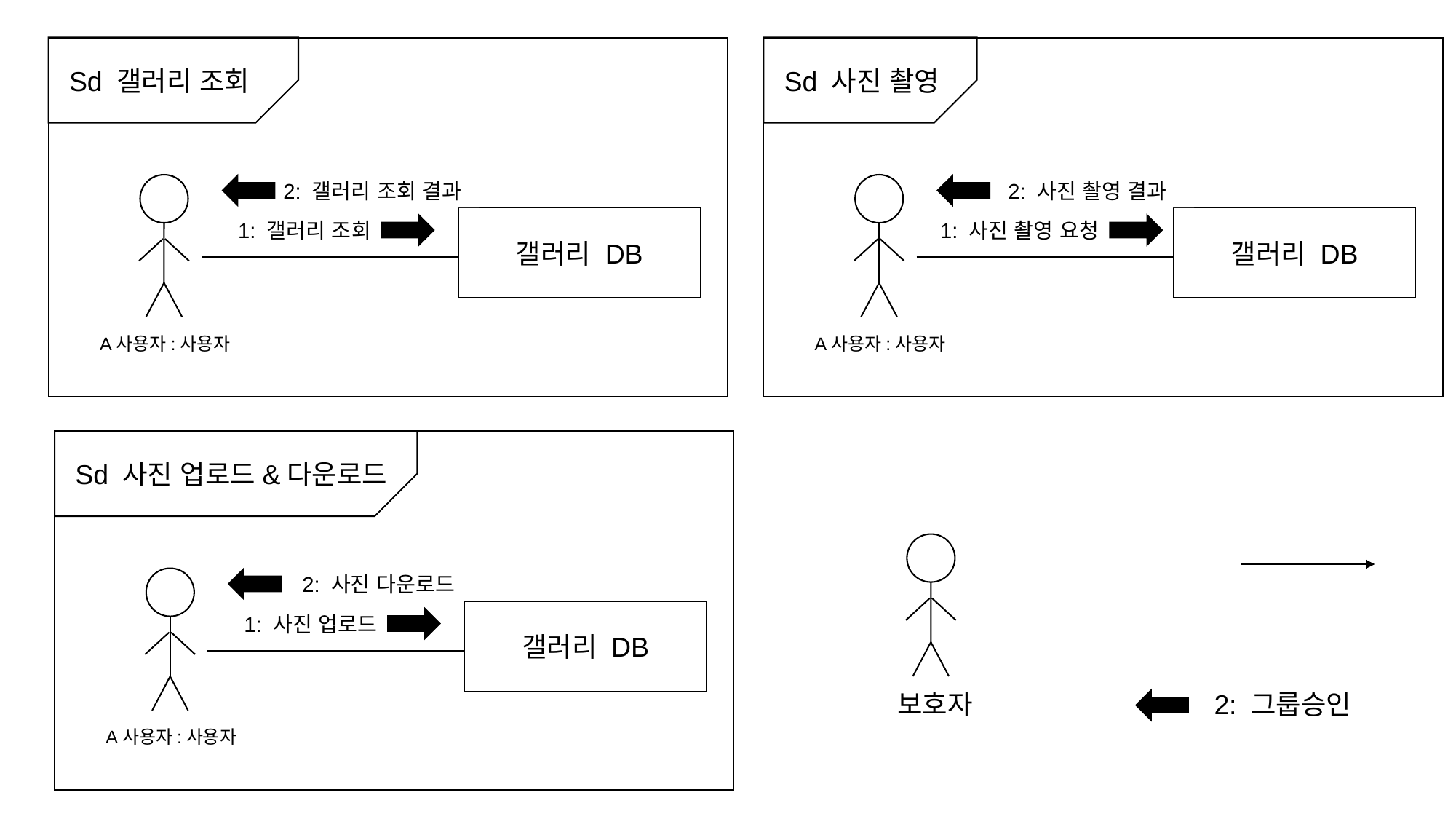

Sd 갤러리 조회
Sd 사진 촬영
2: 갤러리 조회 결과
2: 사진 촬영 결과

1: 갤러리 조회
1: 사진 촬영 요청
갤러리 DB
갤러리 DB

A사용자:사용자
A사용자:사용자

Sd 사진 업로드&다운로드

2: 사진 다운로드

1: 사진 업로드
갤러리 DB

보호자
2: 그룹승인

A사용자:사용자